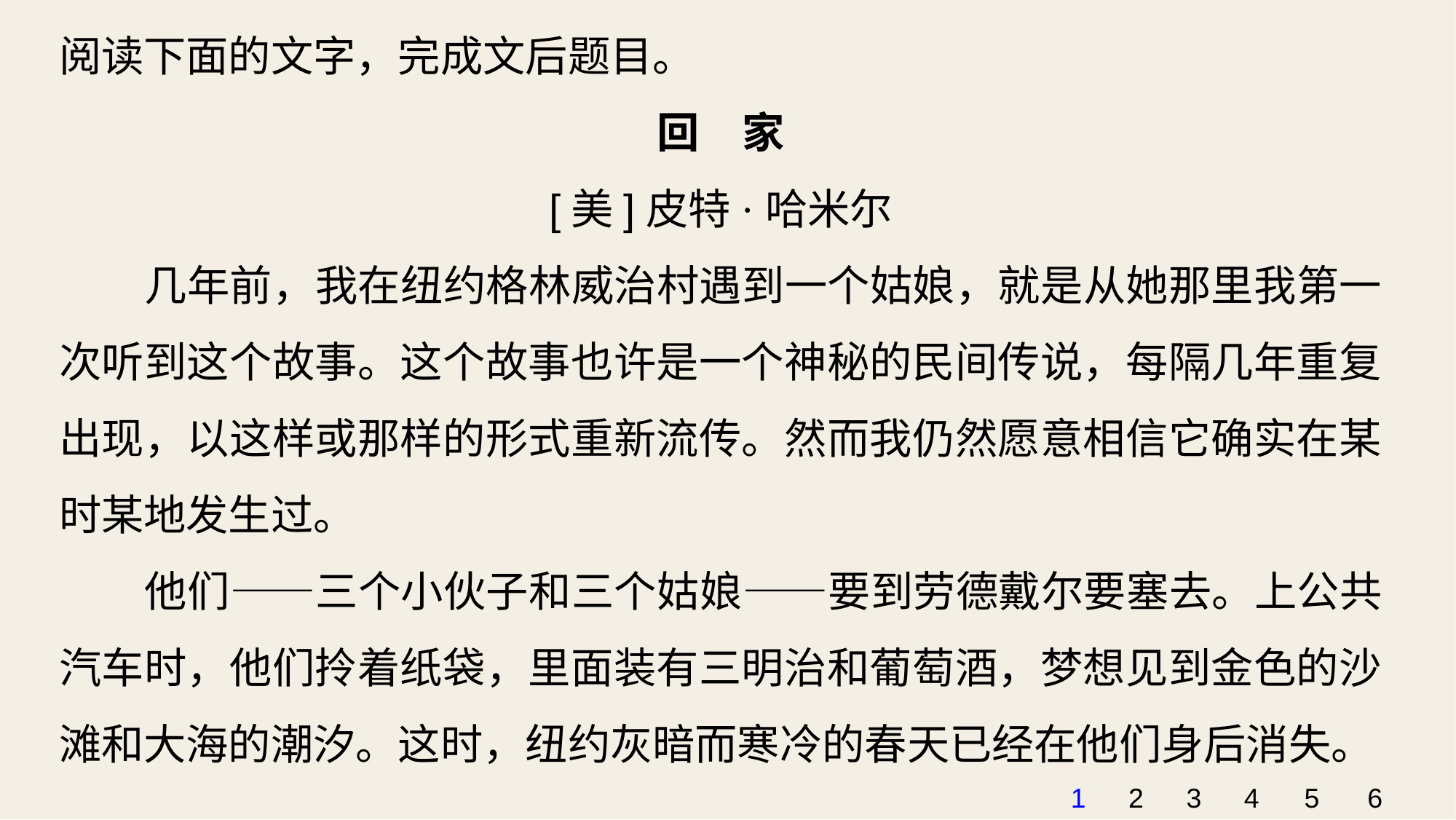

阅读下面的文字，完成文后题目。
回　家
[美]皮特·哈米尔
几年前，我在纽约格林威治村遇到一个姑娘，就是从她那里我第一次听到这个故事。这个故事也许是一个神秘的民间传说，每隔几年重复出现，以这样或那样的形式重新流传。然而我仍然愿意相信它确实在某时某地发生过。
他们——三个小伙子和三个姑娘——要到劳德戴尔要塞去。上公共汽车时，他们拎着纸袋，里面装有三明治和葡萄酒，梦想见到金色的沙滩和大海的潮汐。这时，纽约灰暗而寒冷的春天已经在他们身后消失。
1
2
3
4
5
6